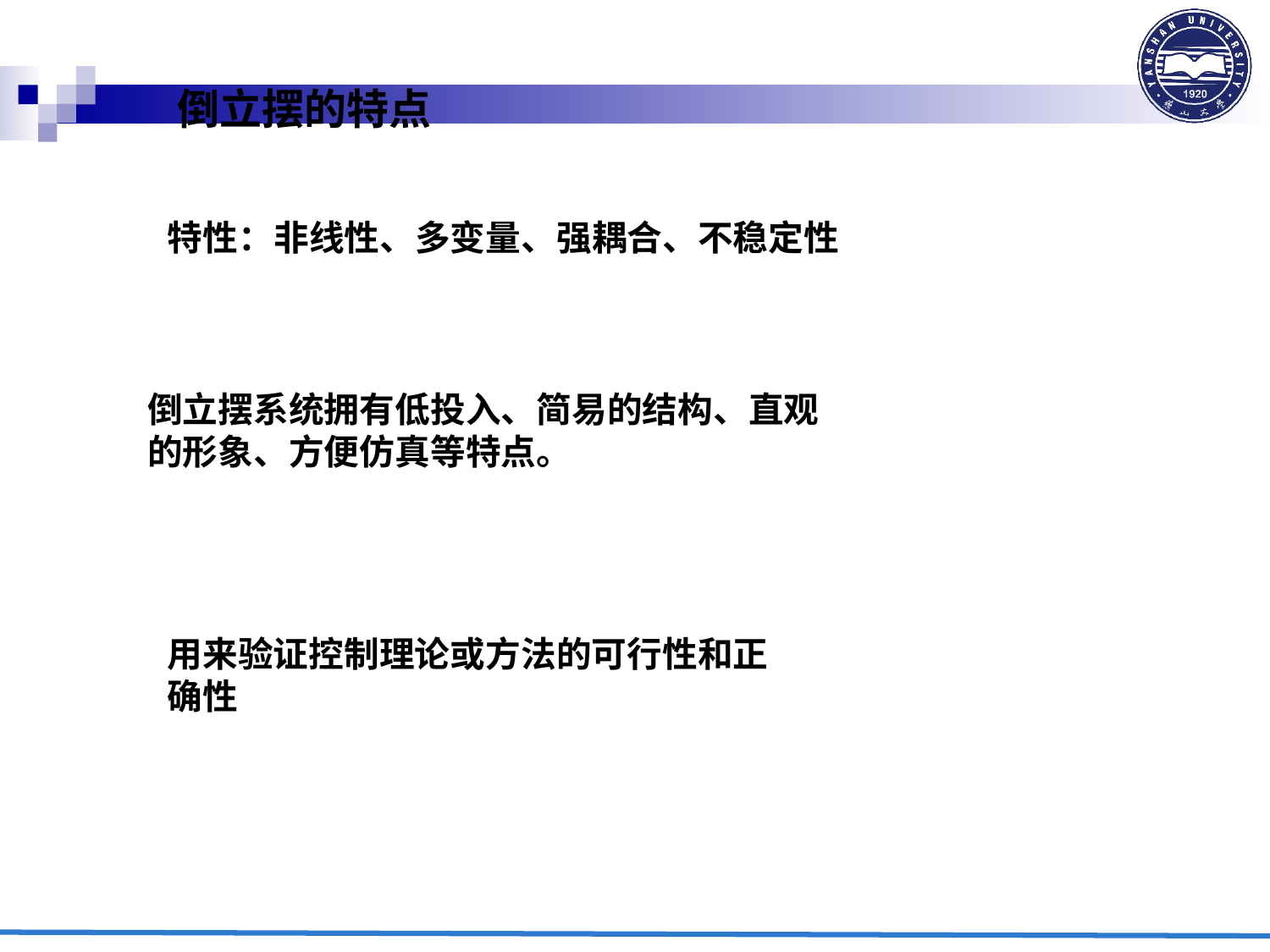

倒立摆的特点
特性：非线性、多变量、强耦合、不稳定性
倒立摆系统拥有低投入、简易的结构、直观的形象、方便仿真等特点。
用来验证控制理论或方法的可行性和正确性